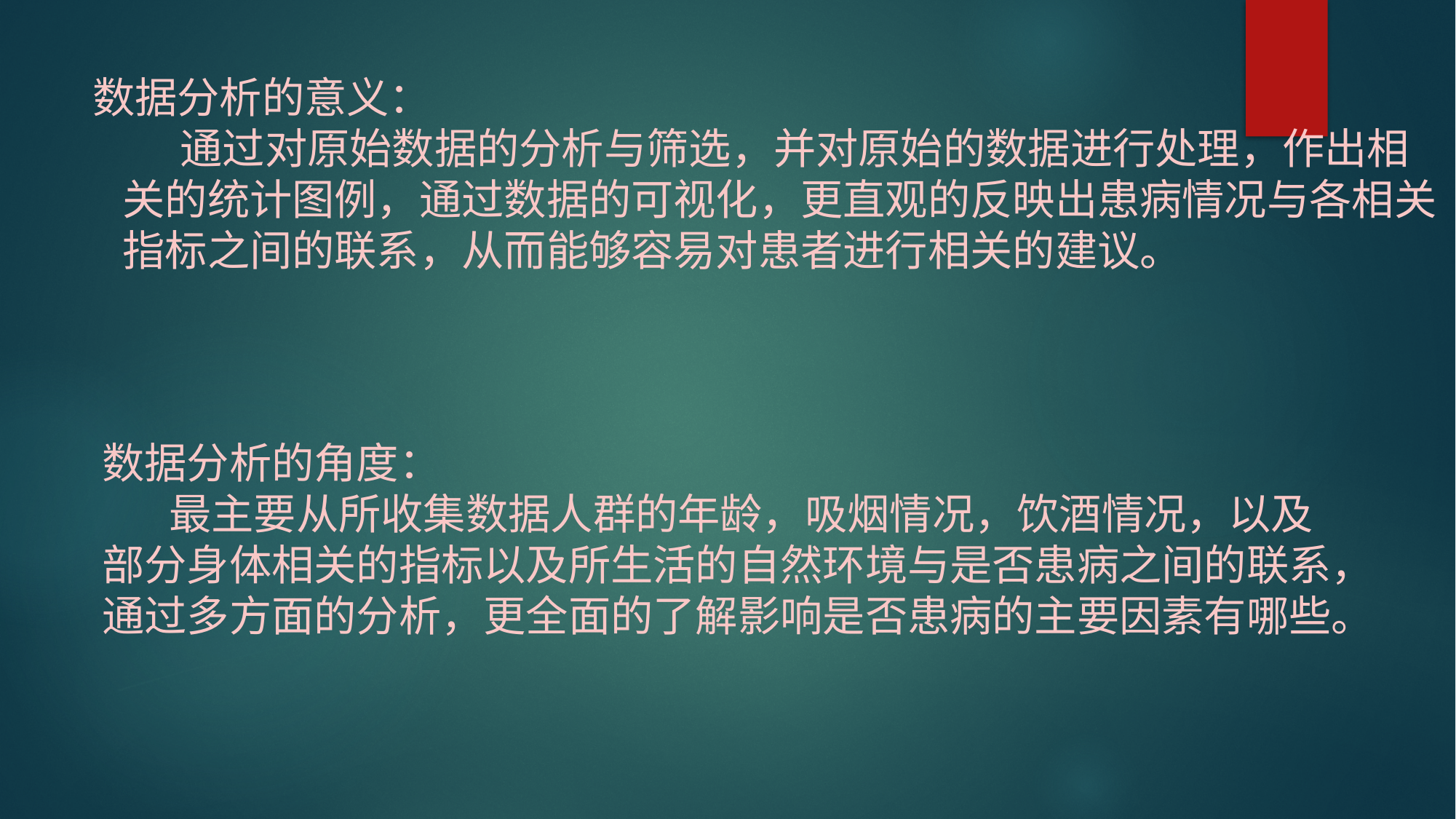

数据分析的意义：
     通过对原始数据的分析与筛选，并对原始的数据进行处理，作出相
关的统计图例，通过数据的可视化，更直观的反映出患病情况与各相关
指标之间的联系，从而能够容易对患者进行相关的建议。
数据分析的角度：
      最主要从所收集数据人群的年龄，吸烟情况，饮酒情况，以及部分身体相关的指标以及所生活的自然环境与是否患病之间的联系，通过多方面的分析，更全面的了解影响是否患病的主要因素有哪些。